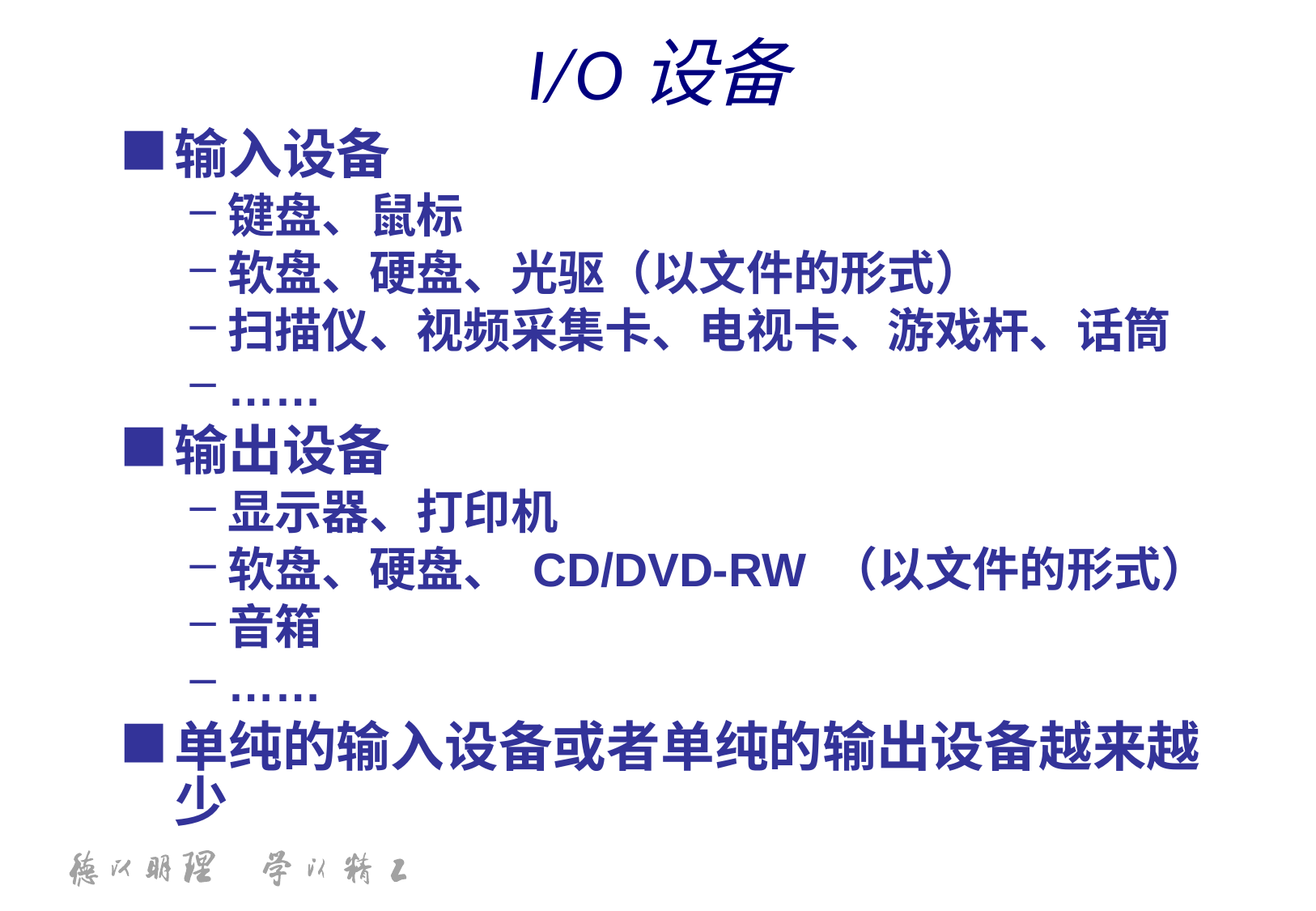

# I/O设备
输入设备
键盘、鼠标
软盘、硬盘、光驱（以文件的形式）
扫描仪、视频采集卡、电视卡、游戏杆、话筒
……
输出设备
显示器、打印机
软盘、硬盘、 CD/DVD-RW （以文件的形式）
音箱
……
单纯的输入设备或者单纯的输出设备越来越少